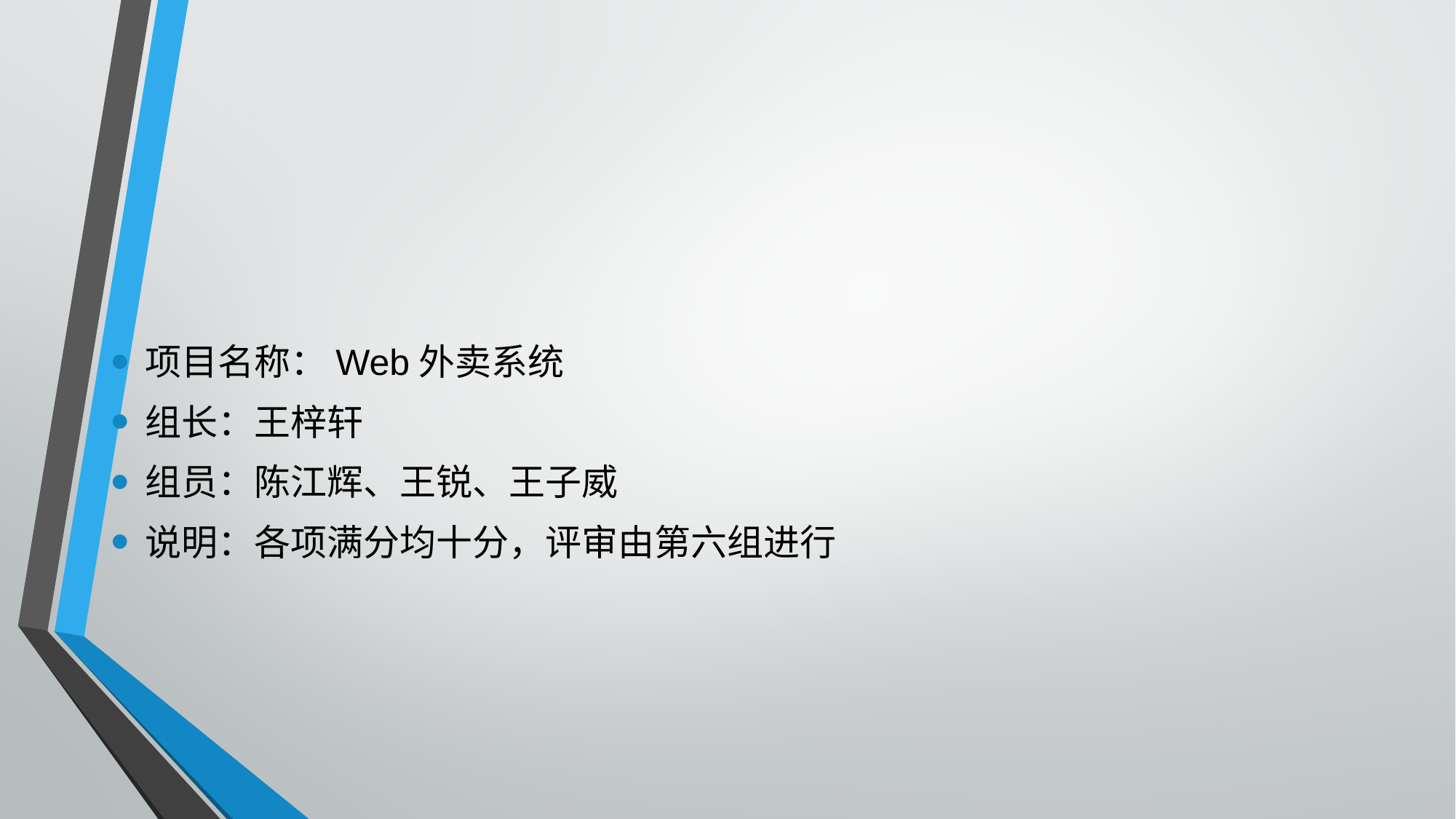

项目名称：Web外卖系统
组长：王梓轩
组员：陈江辉、王锐、王子威
说明：各项满分均十分，评审由第六组进行